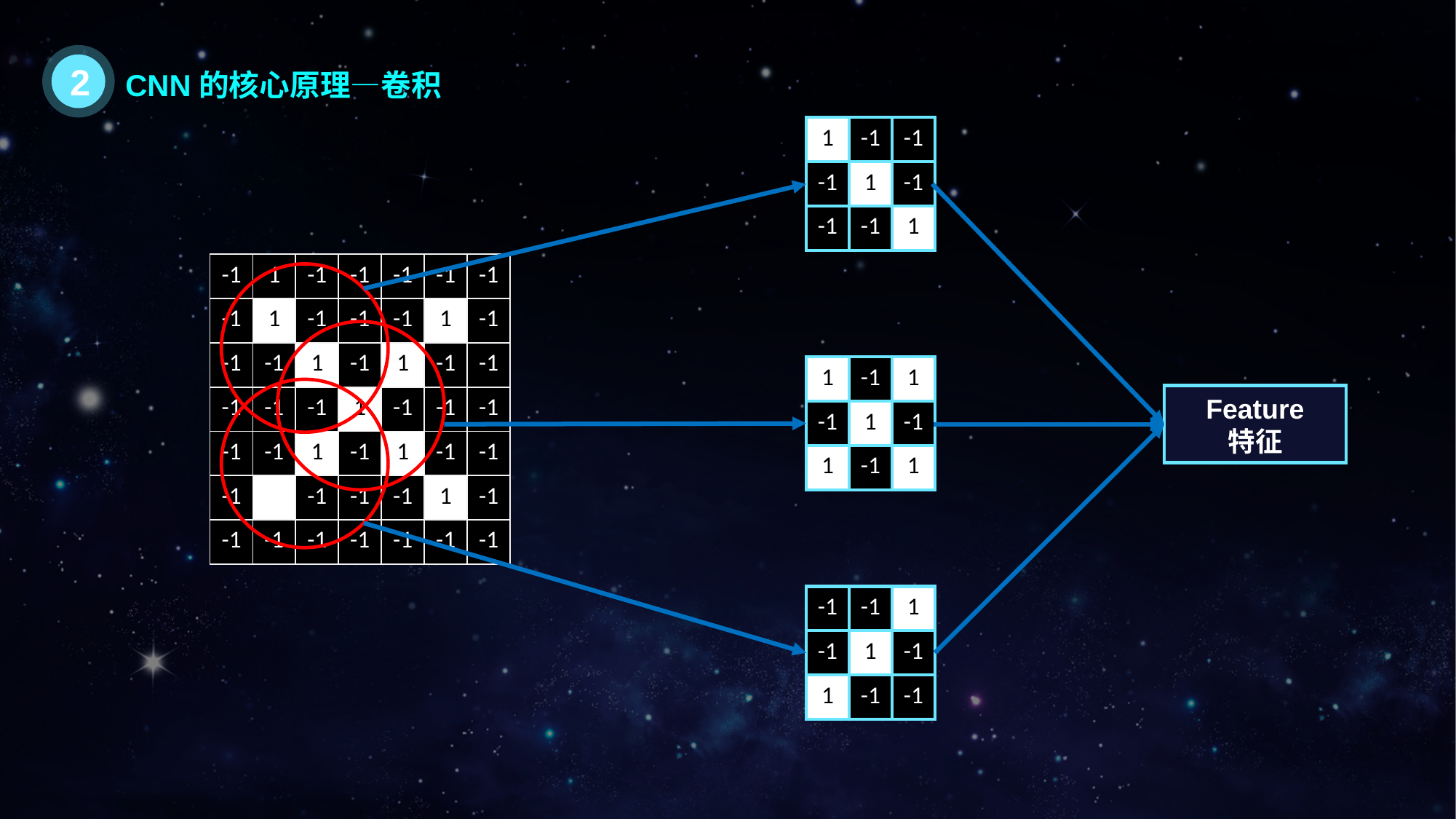

2
CNN的核心原理—卷积
| 1 | -1 | -1 |
| --- | --- | --- |
| -1 | 1 | -1 |
| -1 | -1 | 1 |
| -1 | 1 | -1 | -1 | -1 | -1 | -1 |
| --- | --- | --- | --- | --- | --- | --- |
| -1 | 1 | -1 | -1 | -1 | 1 | -1 |
| -1 | -1 | 1 | -1 | 1 | -1 | -1 |
| -1 | -1 | -1 | 1 | -1 | -1 | -1 |
| -1 | -1 | 1 | -1 | 1 | -1 | -1 |
| -1 | 1 | -1 | -1 | -1 | 1 | -1 |
| -1 | -1 | -1 | -1 | -1 | -1 | -1 |

| 1 | -1 | 1 |
| --- | --- | --- |
| -1 | 1 | -1 |
| 1 | -1 | 1 |

Feature
特征
| -1 | -1 | 1 |
| --- | --- | --- |
| -1 | 1 | -1 |
| 1 | -1 | -1 |